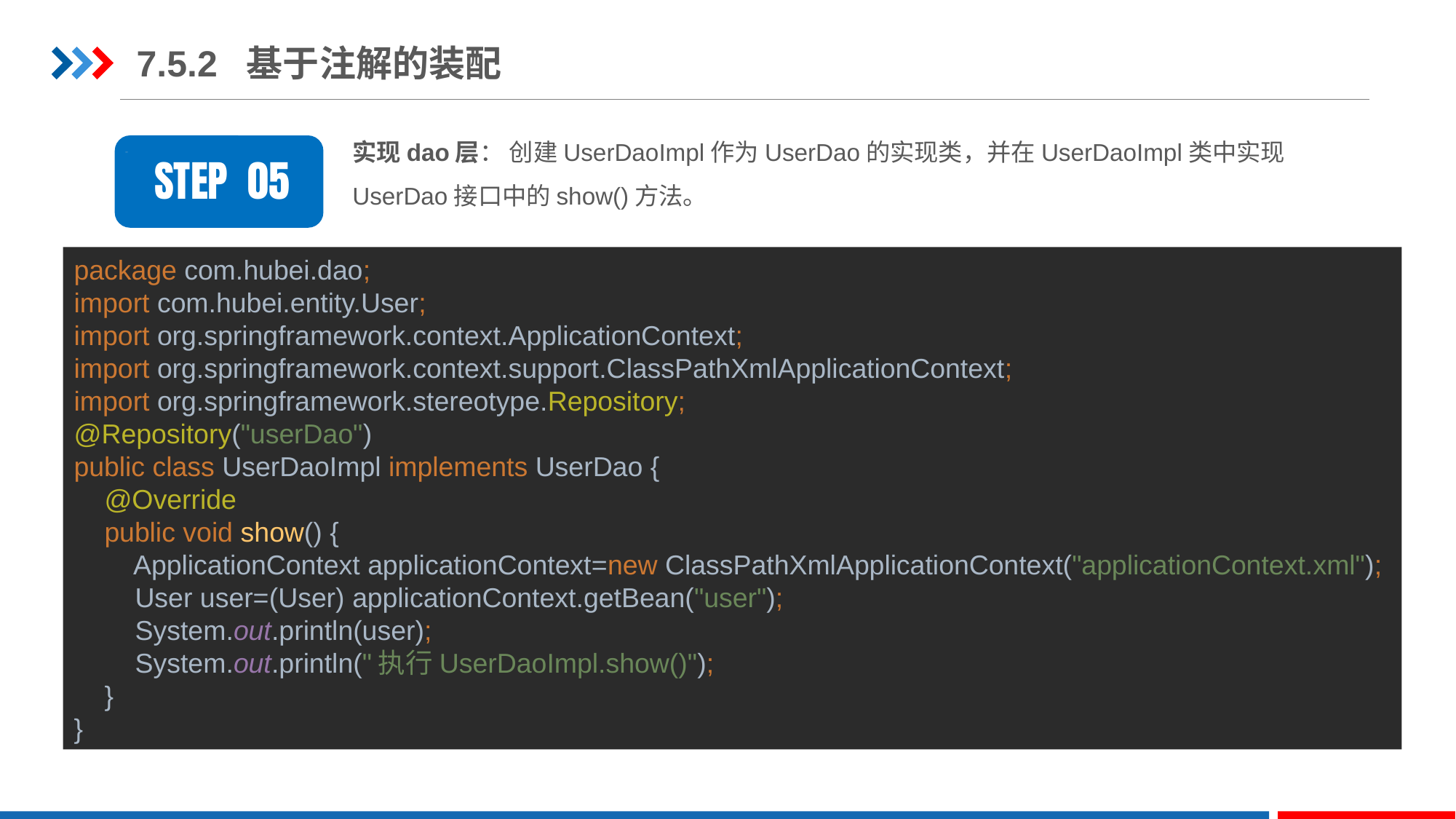

7.5.2  基于注解的装配
实现dao层： 创建UserDaoImpl作为UserDao的实现类，并在UserDaoImpl类中实现UserDao接口中的show()方法。

STEP  05
package com.hubei.dao;
import com.hubei.entity.User;
import org.springframework.context.ApplicationContext;
import org.springframework.context.support.ClassPathXmlApplicationContext;
import org.springframework.stereotype.Repository;
@Repository("userDao")
public class UserDaoImpl implements UserDao {
    @Override
    public void show() {
        ApplicationContext applicationContext=new ClassPathXmlApplicationContext("applicationContext.xml");
        User user=(User) applicationContext.getBean("user");
        System.out.println(user);
        System.out.println("执行UserDaoImpl.show()");
    }
}